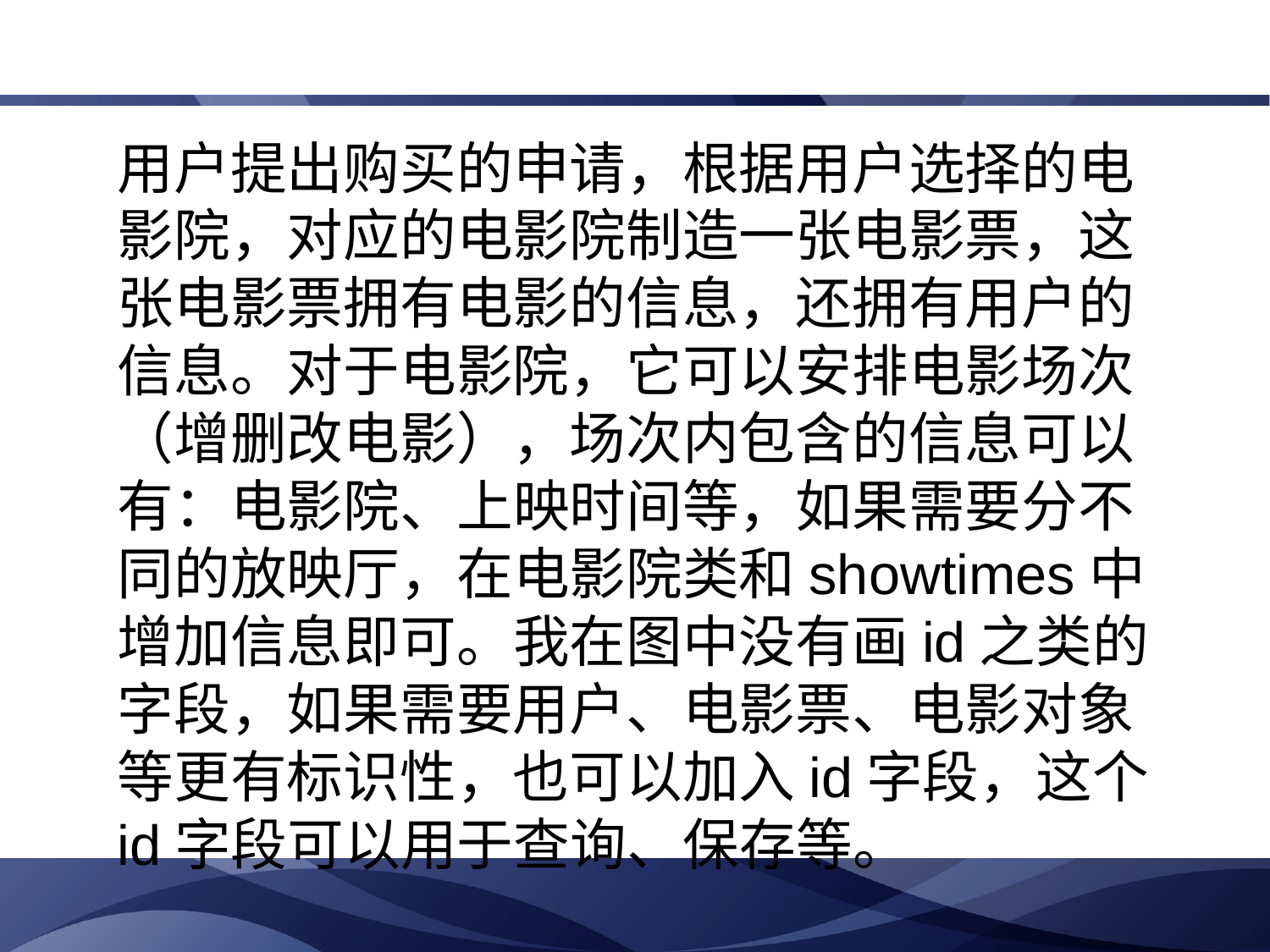

用户提出购买的申请，根据用户选择的电影院，对应的电影院制造一张电影票，这张电影票拥有电影的信息，还拥有用户的信息。对于电影院，它可以安排电影场次（增删改电影），场次内包含的信息可以有：电影院、上映时间等，如果需要分不同的放映厅，在电影院类和showtimes中增加信息即可。我在图中没有画id之类的字段，如果需要用户、电影票、电影对象等更有标识性，也可以加入id字段，这个id字段可以用于查询、保存等。